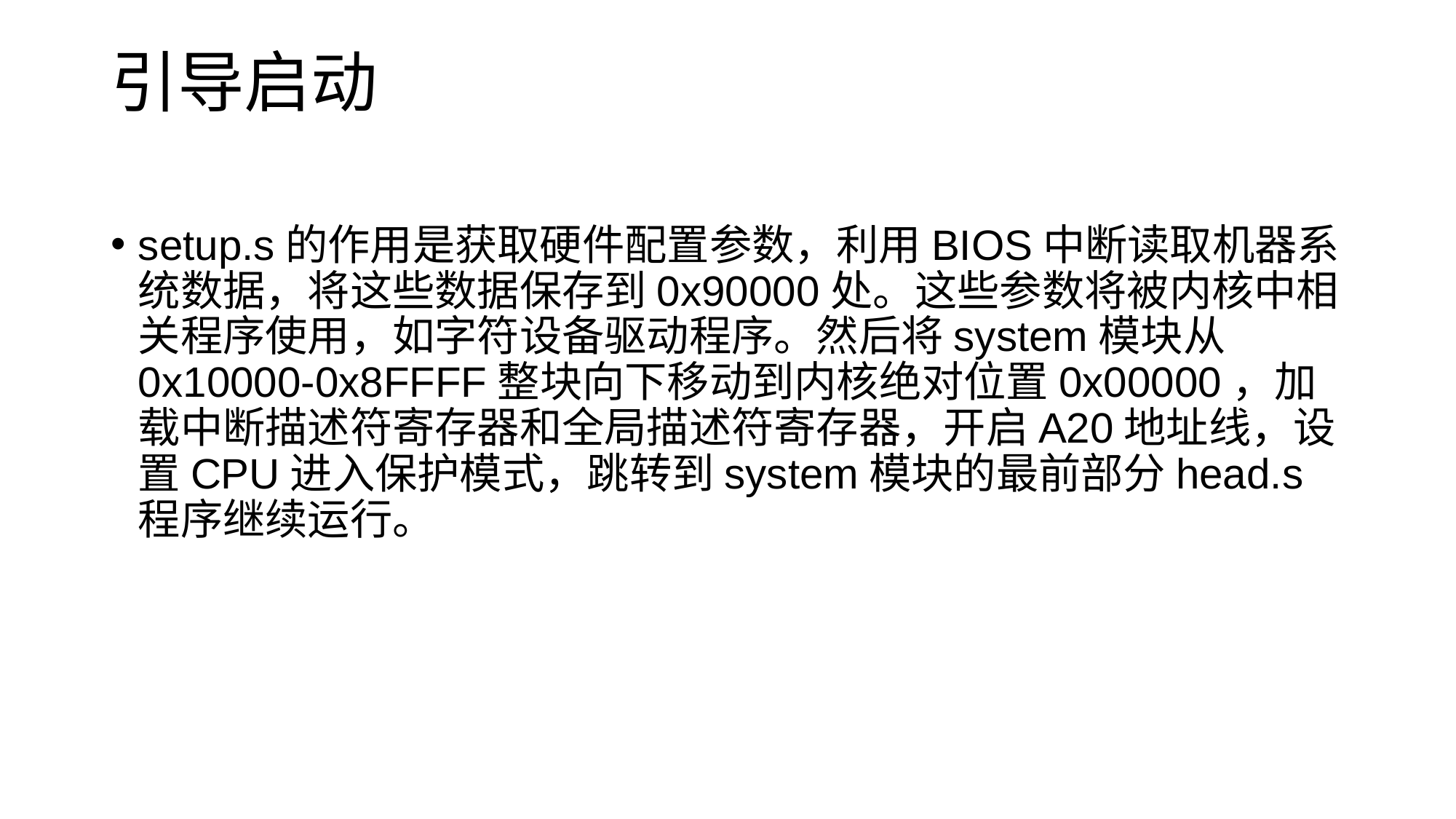

# 引导启动
setup.s的作用是获取硬件配置参数，利用BIOS中断读取机器系统数据，将这些数据保存到0x90000处。这些参数将被内核中相关程序使用，如字符设备驱动程序。然后将system模块从0x10000-0x8FFFF整块向下移动到内核绝对位置0x00000，加载中断描述符寄存器和全局描述符寄存器，开启A20地址线，设置CPU进入保护模式，跳转到system模块的最前部分head.s程序继续运行。